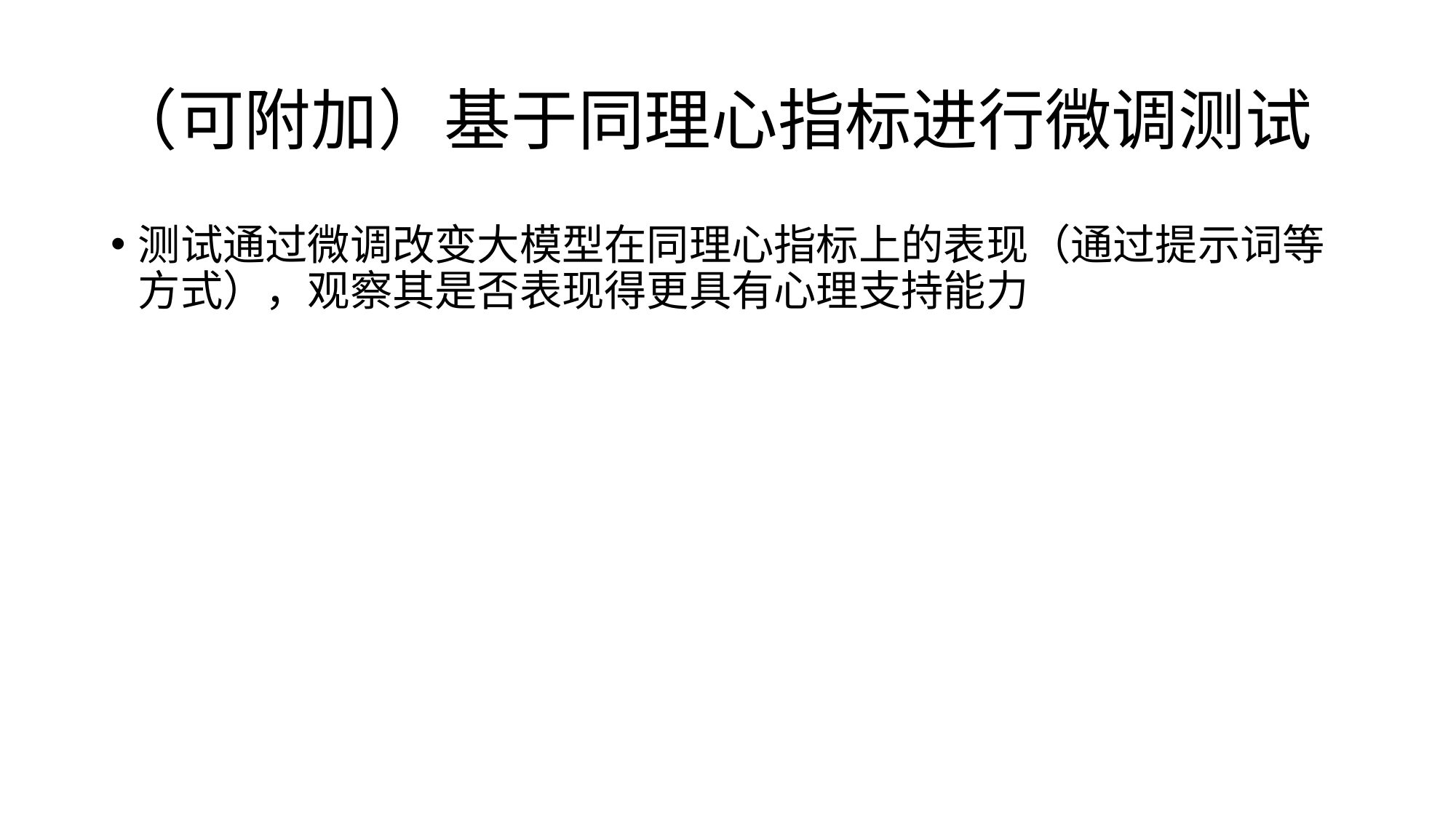

# （可附加）基于同理心指标进行微调测试
测试通过微调改变大模型在同理心指标上的表现（通过提示词等方式），观察其是否表现得更具有心理支持能力